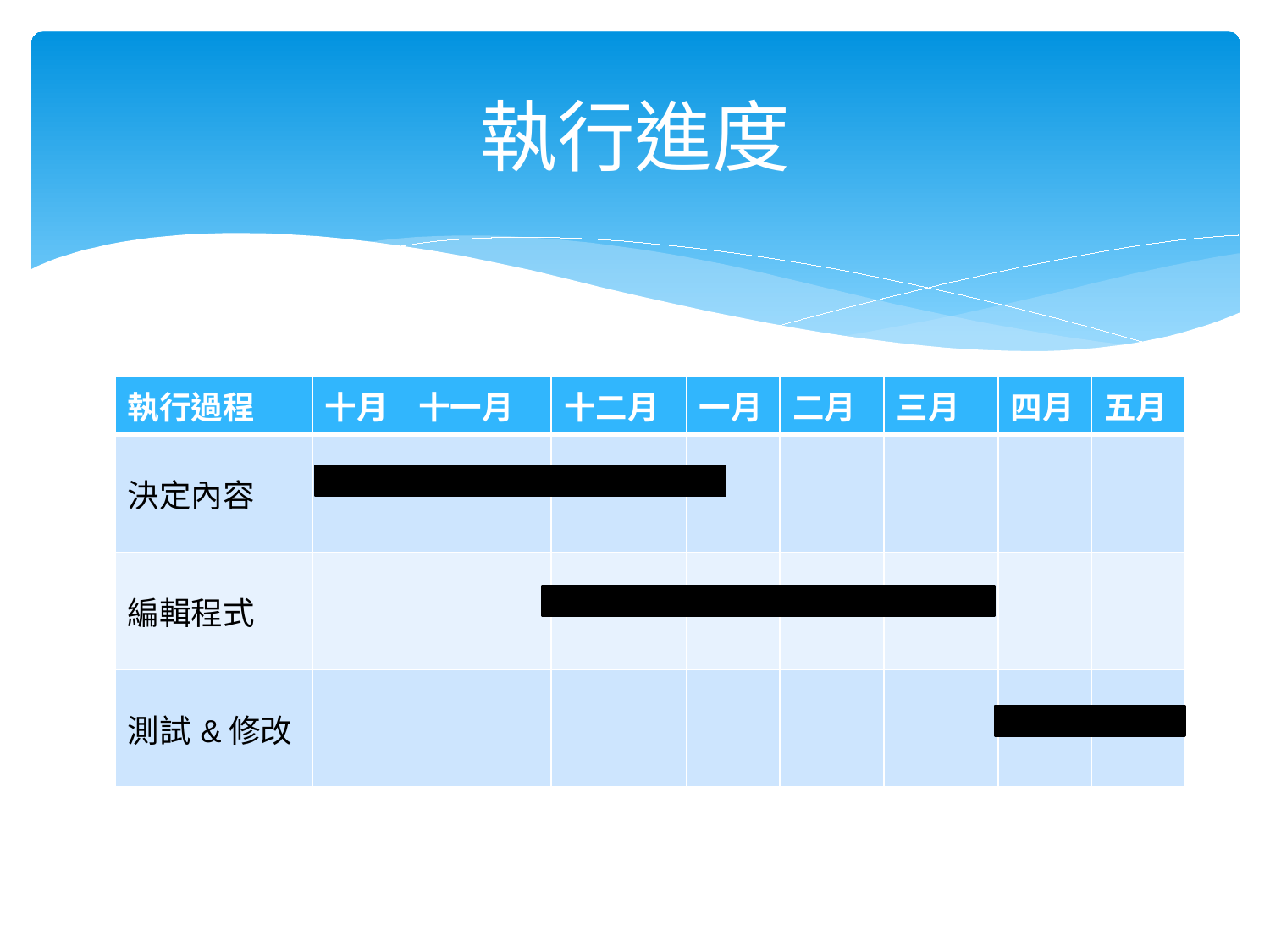

# 執行進度
| 執行過程 | 十月 | 十一月 | 十二月 | 一月 | 二月 | 三月 | 四月 | 五月 |
| --- | --- | --- | --- | --- | --- | --- | --- | --- |
| 決定內容 |  |  |  |  |  |  |  |  |
| 編輯程式 |  |  |  |  |  |  |  |  |
| 測試&修改 |  |  |  |  |  |  |  |  |